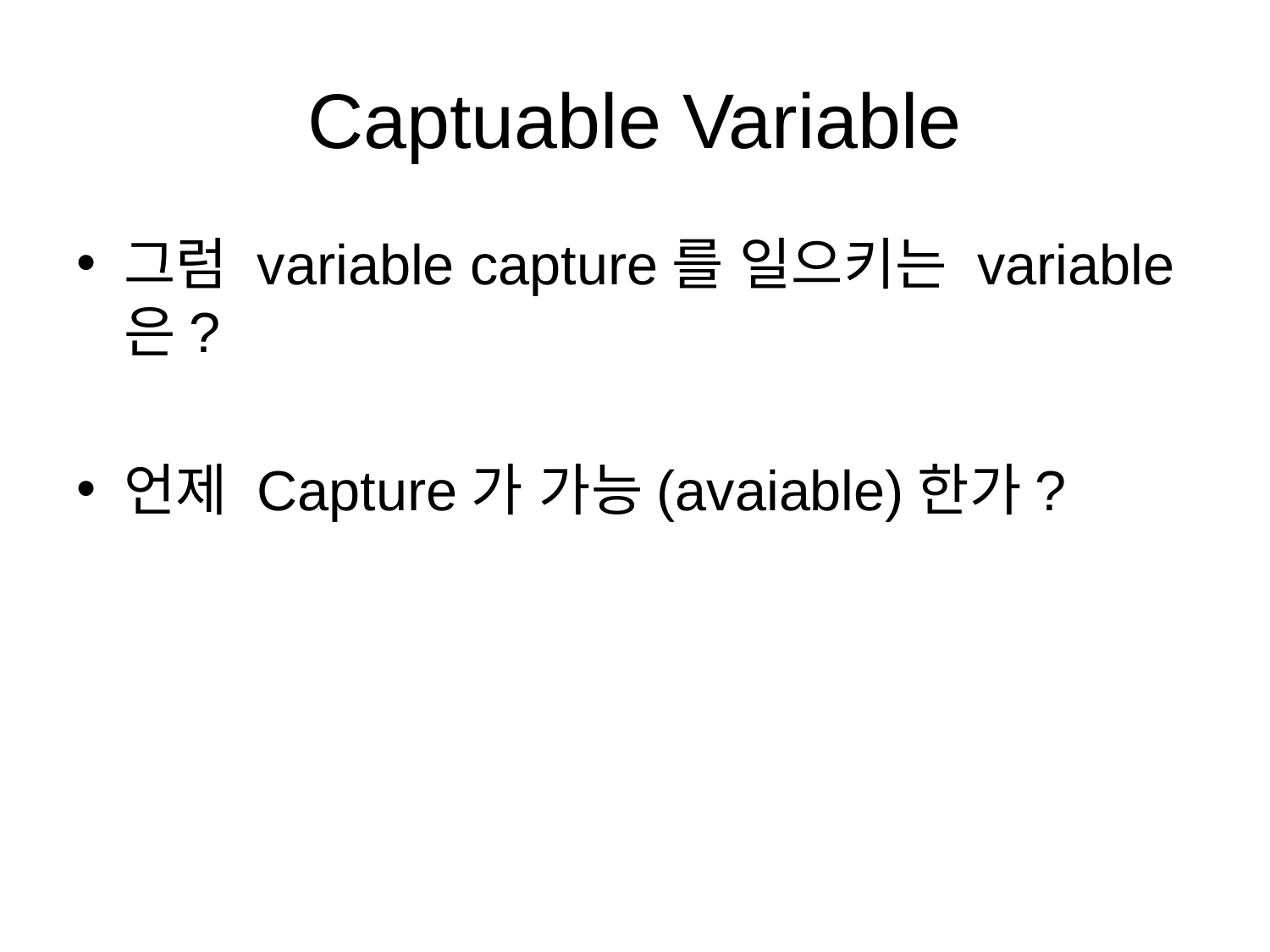

# Captuable Variable
그럼 variable capture를 일으키는 variable은?

언제 Capture가 가능(avaiable)한가?